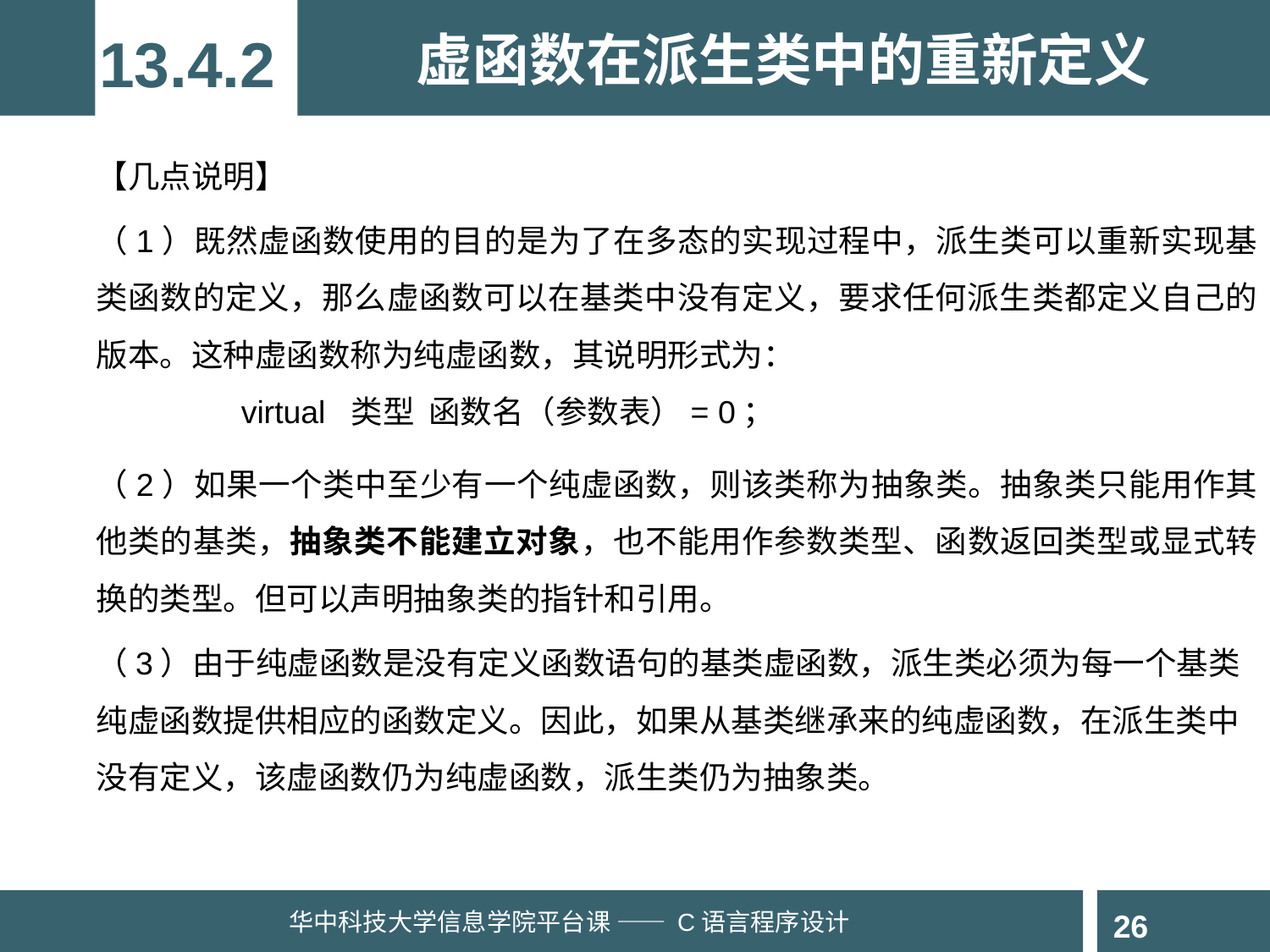

虚函数在派生类中的重新定义
13.4.2
【几点说明】
（1）既然虚函数使用的目的是为了在多态的实现过程中，派生类可以重新实现基类函数的定义，那么虚函数可以在基类中没有定义，要求任何派生类都定义自己的版本。这种虚函数称为纯虚函数，其说明形式为：
	  virtual  类型  函数名（参数表）= 0；
（2）如果一个类中至少有一个纯虚函数，则该类称为抽象类。抽象类只能用作其他类的基类，抽象类不能建立对象，也不能用作参数类型、函数返回类型或显式转换的类型。但可以声明抽象类的指针和引用。
（3）由于纯虚函数是没有定义函数语句的基类虚函数，派生类必须为每一个基类纯虚函数提供相应的函数定义。因此，如果从基类继承来的纯虚函数，在派生类中没有定义，该虚函数仍为纯虚函数，派生类仍为抽象类。